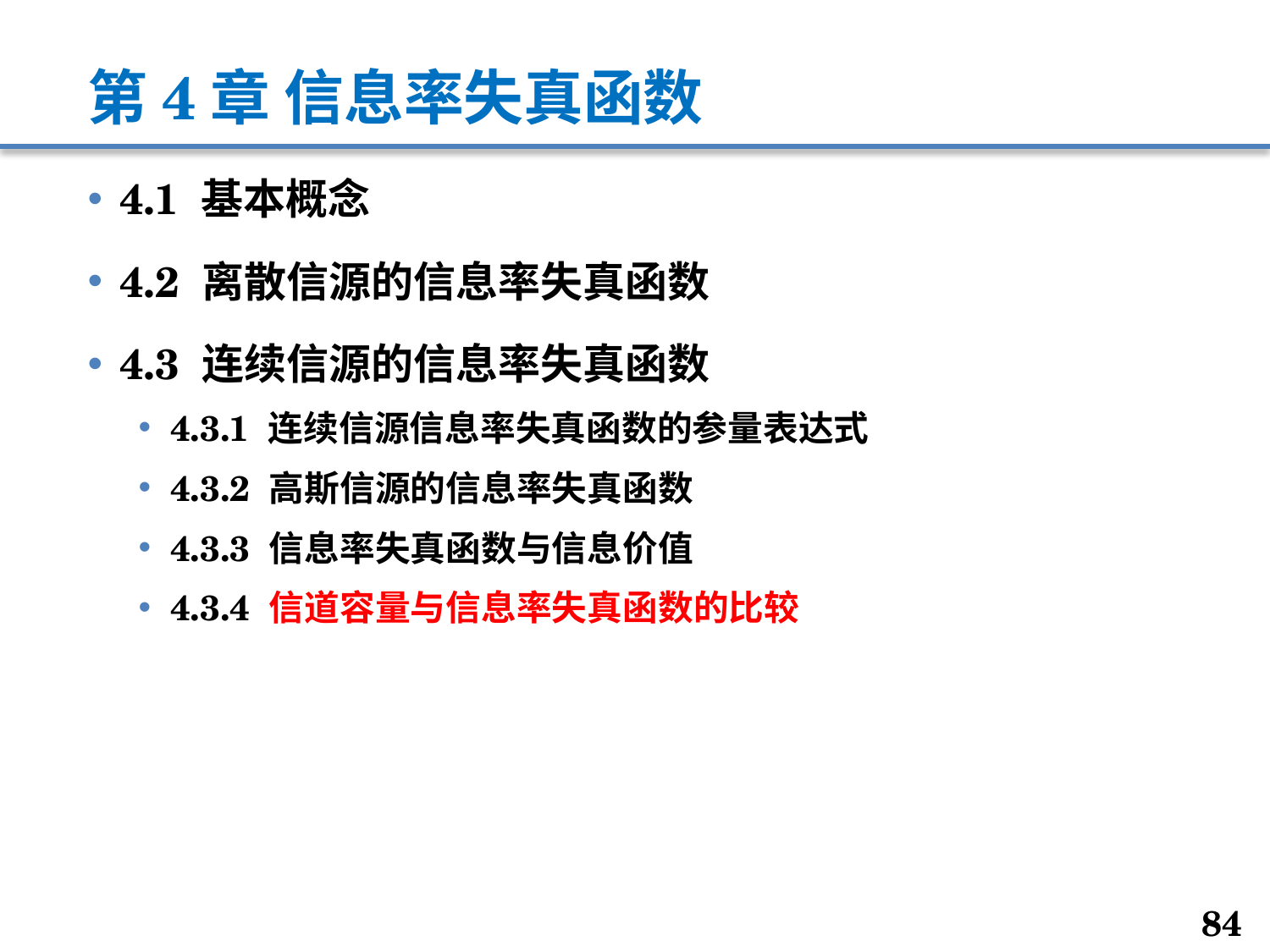

# 第4章 信息率失真函数
4.1 基本概念
4.2 离散信源的信息率失真函数
4.3 连续信源的信息率失真函数
4.3.1 连续信源信息率失真函数的参量表达式
4.3.2 高斯信源的信息率失真函数
4.3.3 信息率失真函数与信息价值
4.3.4 信道容量与信息率失真函数的比较
84